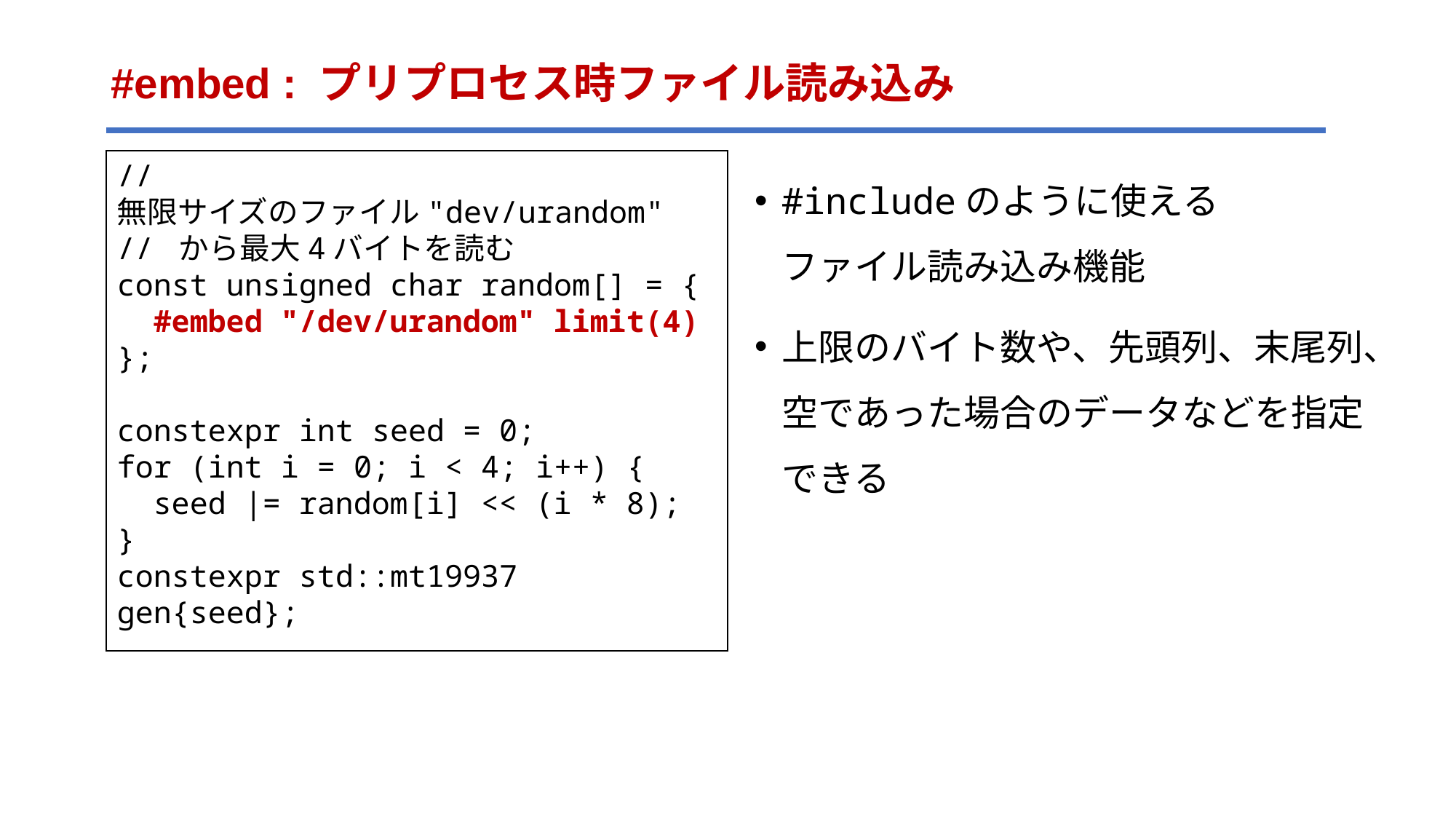

# #embed : プリプロセス時ファイル読み込み
// 無限サイズのファイル"dev/urandom"
// から最大4バイトを読む
const unsigned char random[] = {
  #embed "/dev/urandom" limit(4)
};

constexpr int seed = 0;
for (int i = 0; i < 4; i++) {
  seed |= random[i] << (i * 8);
}
constexpr std::mt19937 gen{seed};
#includeのように使える
ファイル読み込み機能
上限のバイト数や、先頭列、末尾列、空であった場合のデータなどを指定できる